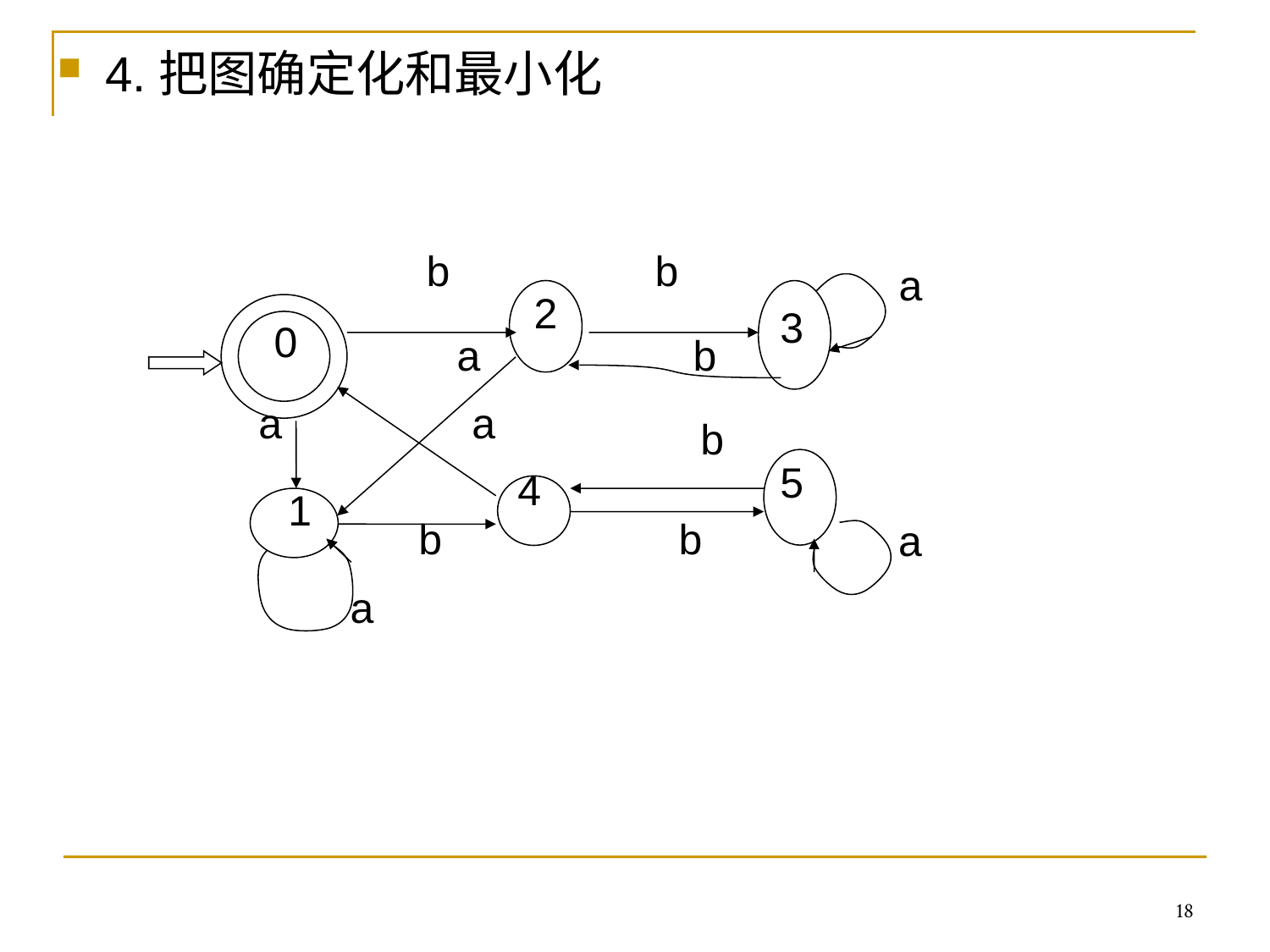

4.把图确定化和最小化

b
b
a

2

3
0
a
b

a
a
b

5

4

1

b
b
a

a
18